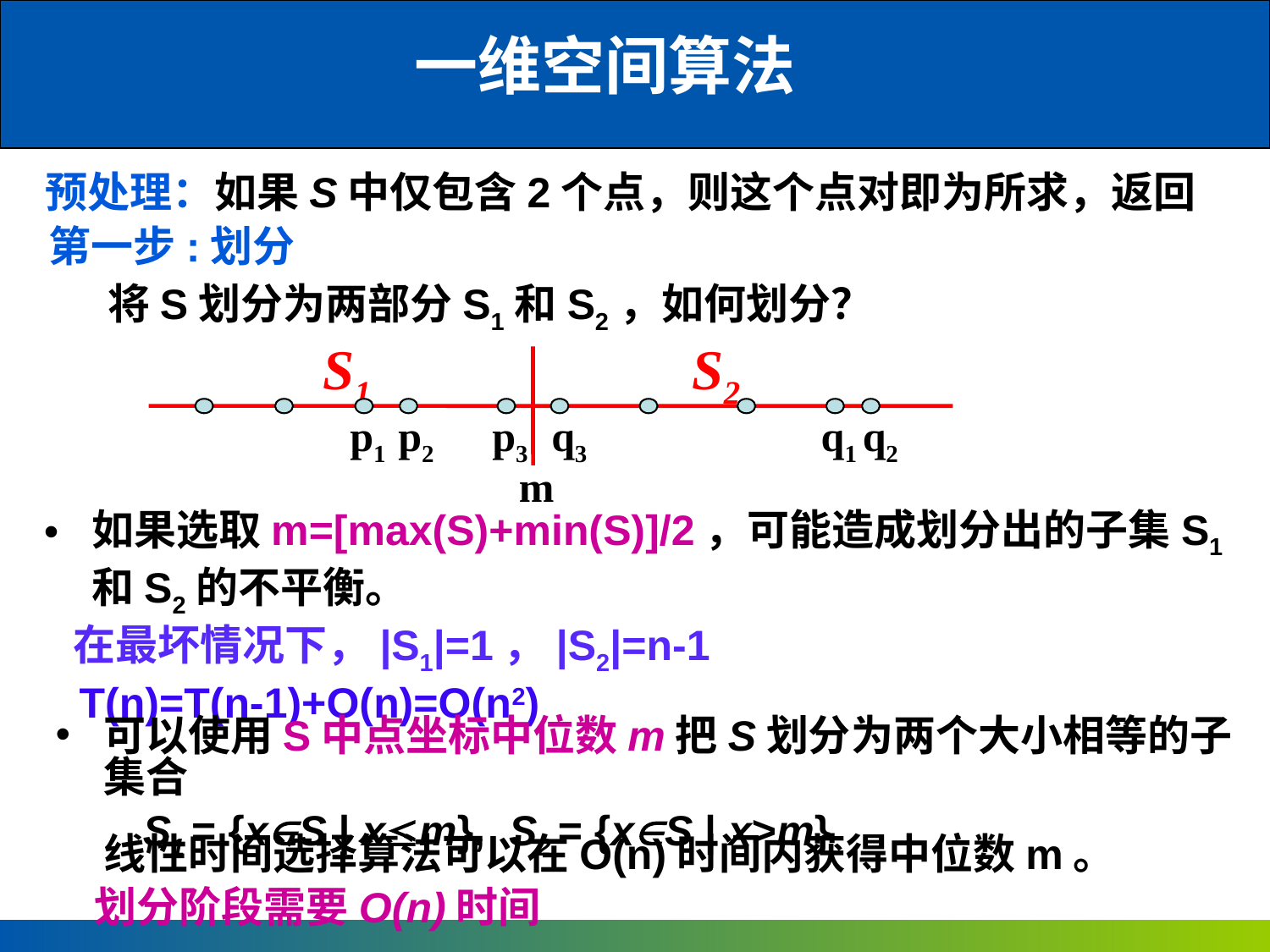

一维空间算法
预处理：如果S中仅包含2个点，则这个点对即为所求，返回
第一步:划分
将S划分为两部分S1和S2，如何划分？
S1
S2

p1
p2
p3
q3
q1
q2

m
如果选取m=[max(S)+min(S)]/2，可能造成划分出的子集S1和S2的不平衡。
  在最坏情况下，|S1|=1，|S2|=n-1
   T(n)=T(n-1)+O(n)=O(n2)
可以使用S中点坐标中位数m把S划分为两个大小相等的子集合
  S1 = {x∈S | x≤m},  S2 = {x∈S | x>m}
线性时间选择算法可以在O(n)时间内获得中位数m。
划分阶段需要O(n)时间